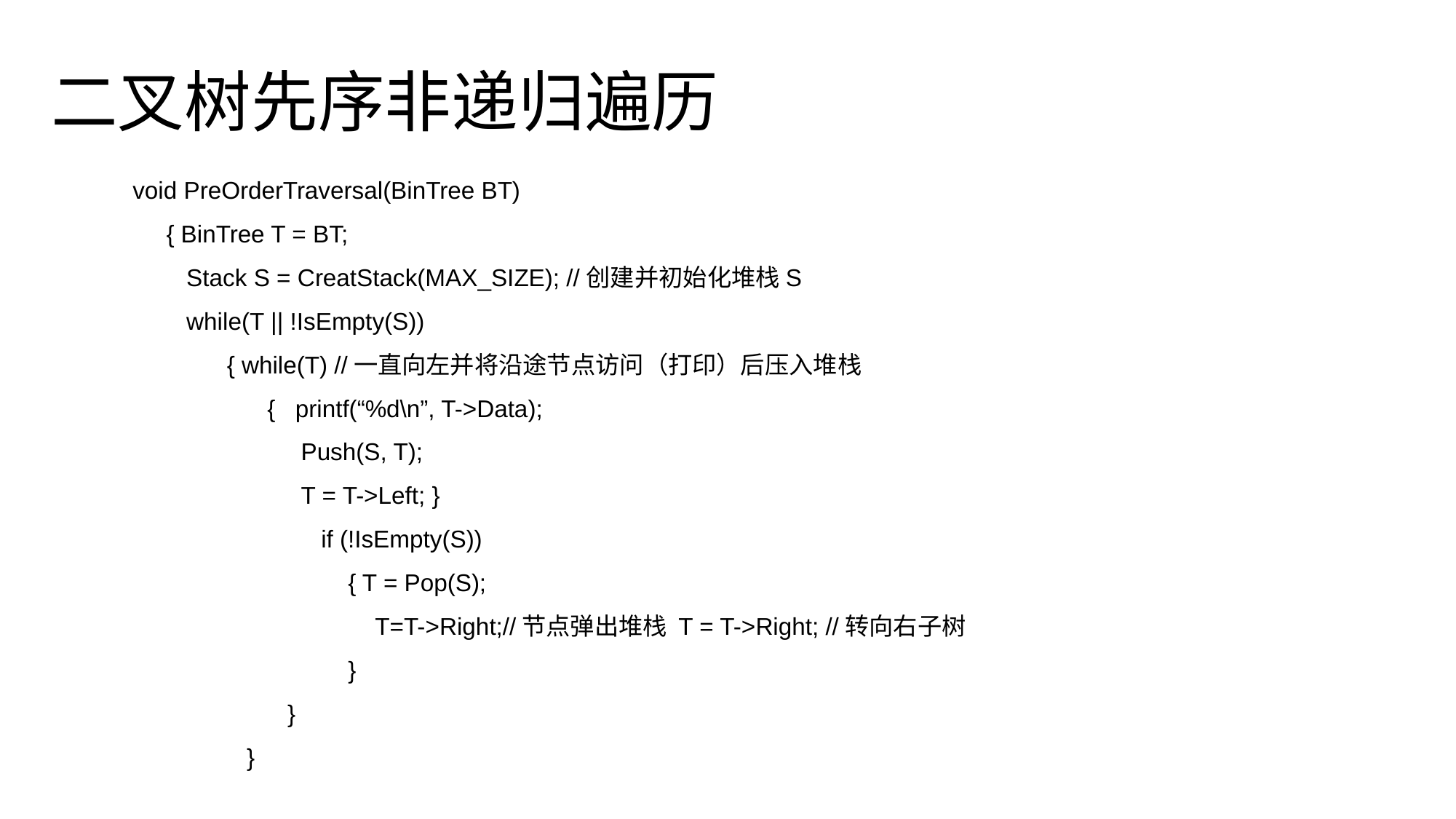

# 二叉树先序非递归遍历
void PreOrderTraversal(BinTree BT)
     { BinTree T = BT;
        Stack S = CreatStack(MAX_SIZE); //创建并初始化堆栈S
        while(T || !IsEmpty(S))
              { while(T) //一直向左并将沿途节点访问（打印）后压入堆栈
                    {   printf(“%d\n”, T->Data);
                         Push(S, T);
                         T = T->Left; }
                            if (!IsEmpty(S))
                                { T = Pop(S);
                                    T=T->Right;//节点弹出堆栈 T = T->Right; //转向右子树
                                }
                       }
                 }
20